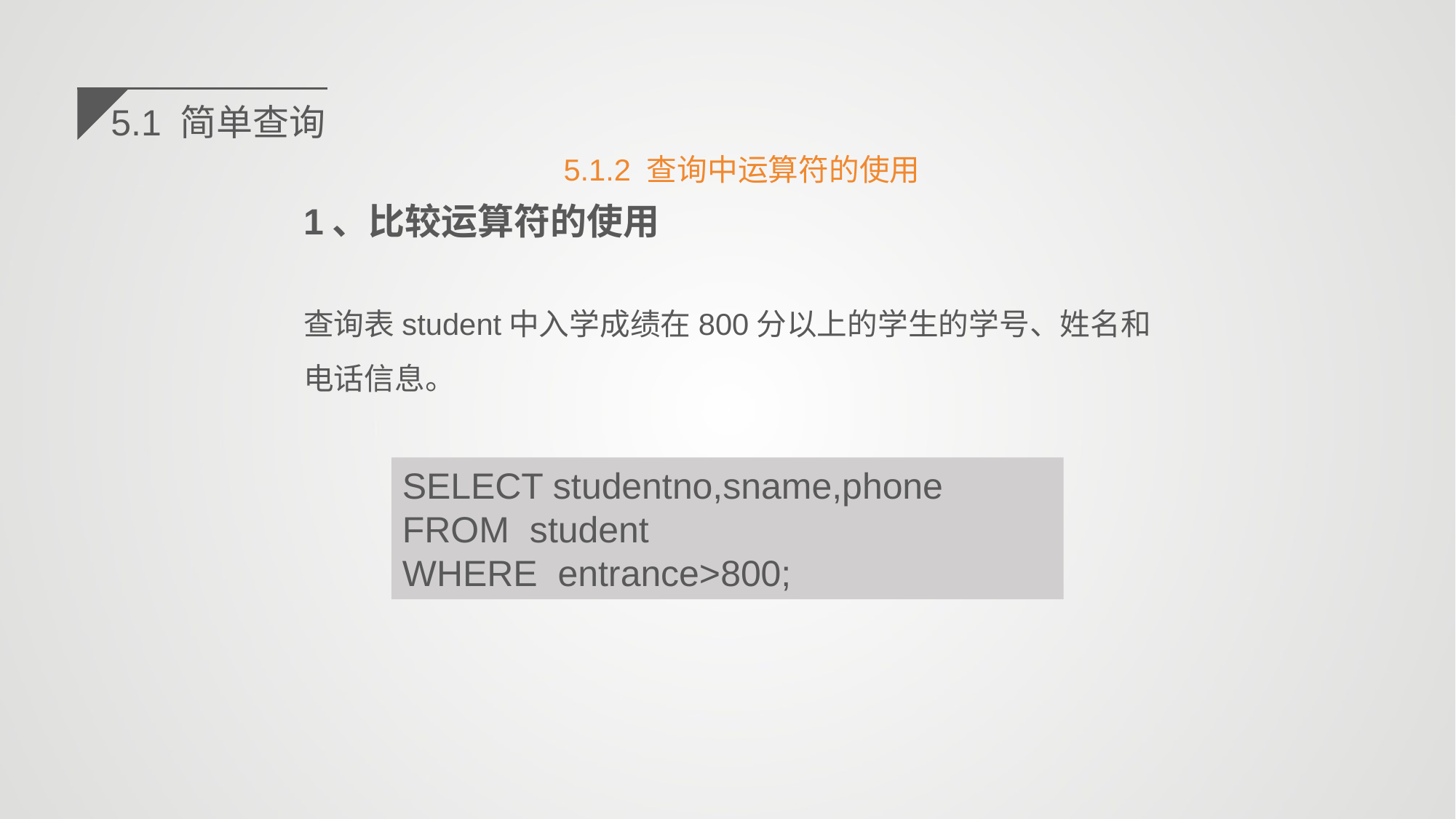

5.1 简单查询

5.1.2 查询中运算符的使用
1、比较运算符的使用
查询表student中入学成绩在800分以上的学生的学号、姓名和电话信息。

SELECT studentno,sname,phone FROM  student
WHERE  entrance>800;